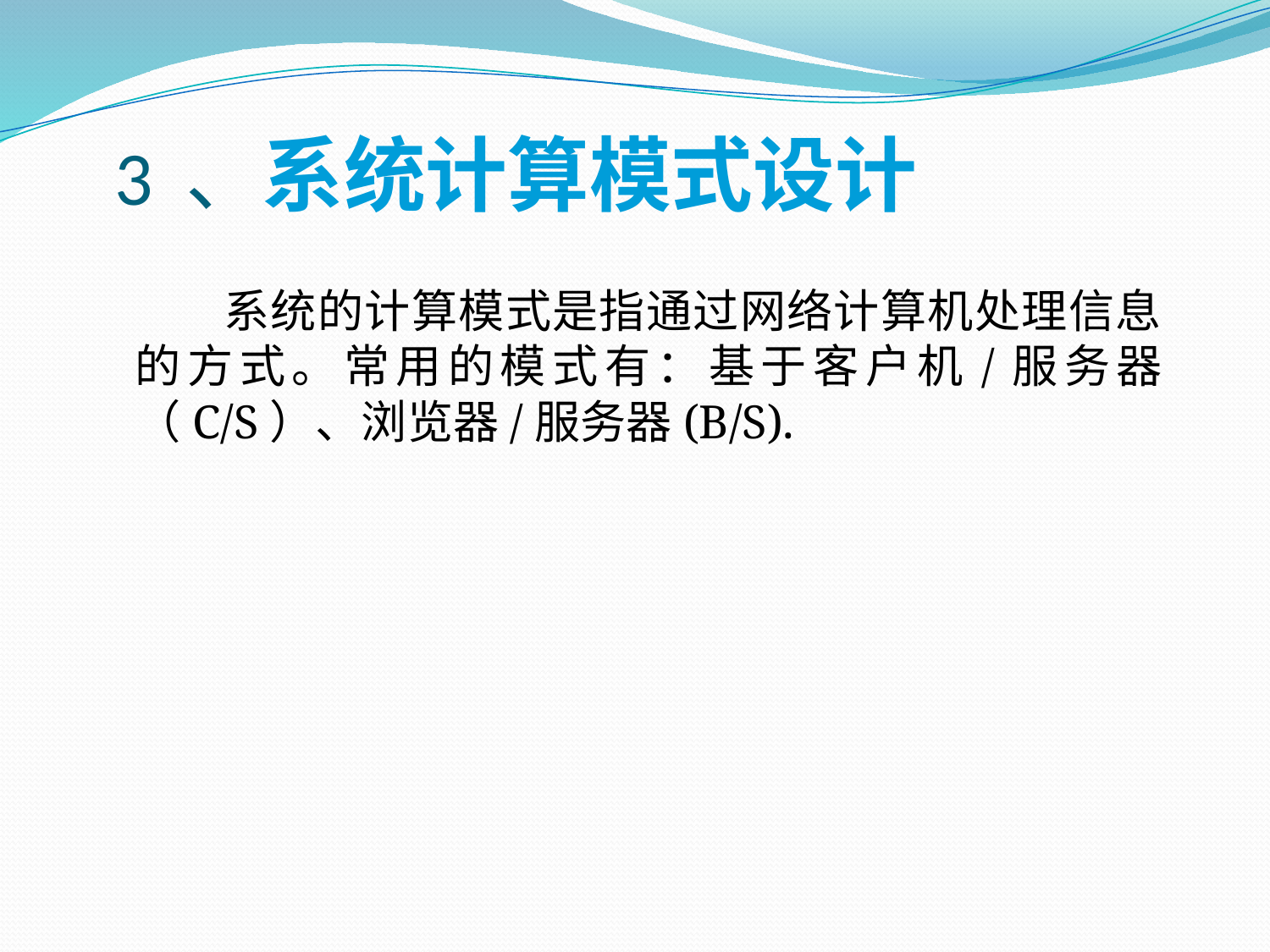

# 3 、系统计算模式设计
          系统的计算模式是指通过网络计算机处理信息的方式。常用的模式有：基于客户机/服务器（C/S）、浏览器/服务器(B/S).